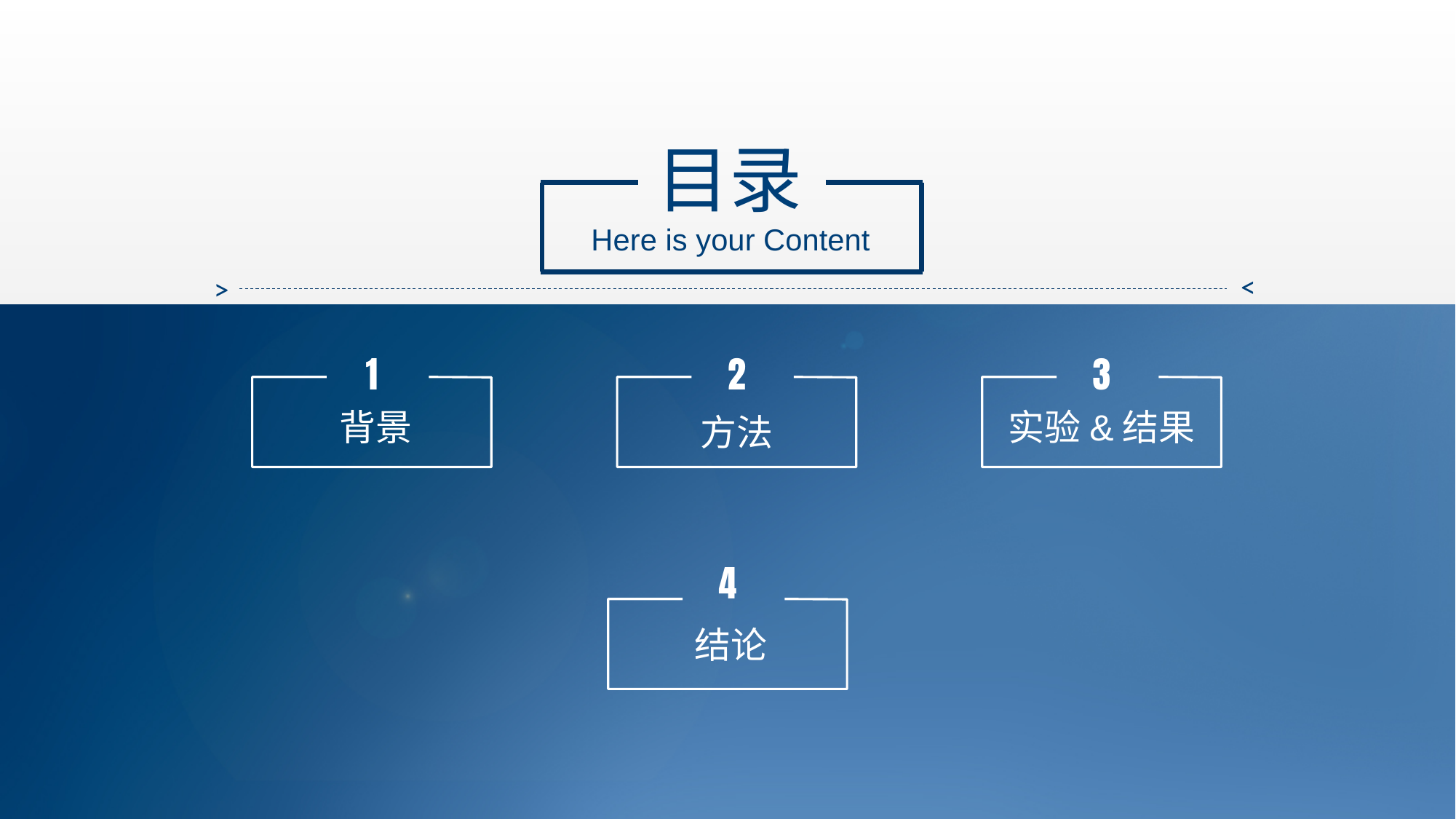

目录
Here is your Content
>
>
1
2
3

背景
实验&结果
方法
4

结论